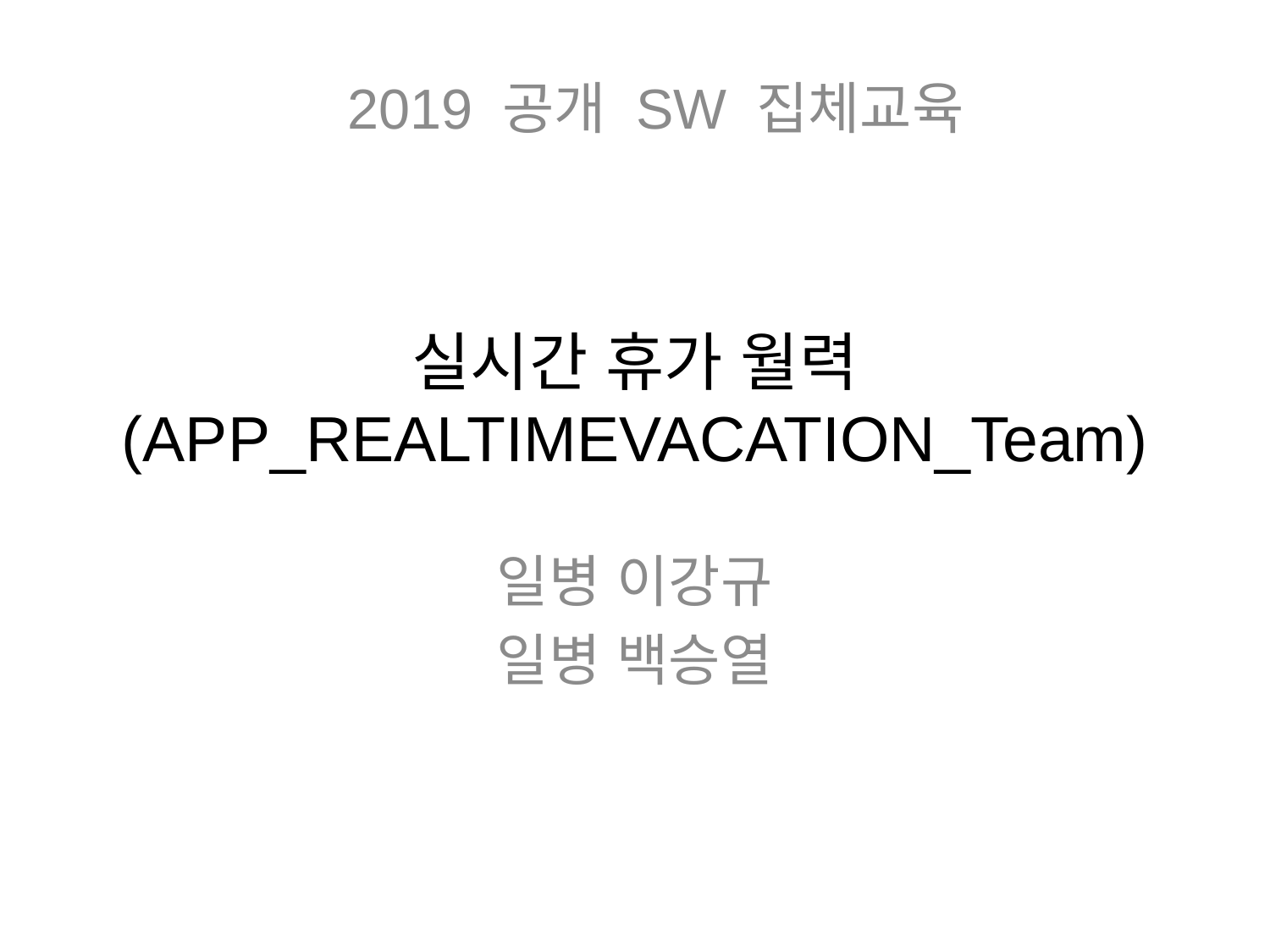

2019 공개 SW 집체교육
# 실시간 휴가 월력 (APP_REALTIMEVACATION_Team)
일병 이강규
일병 백승열